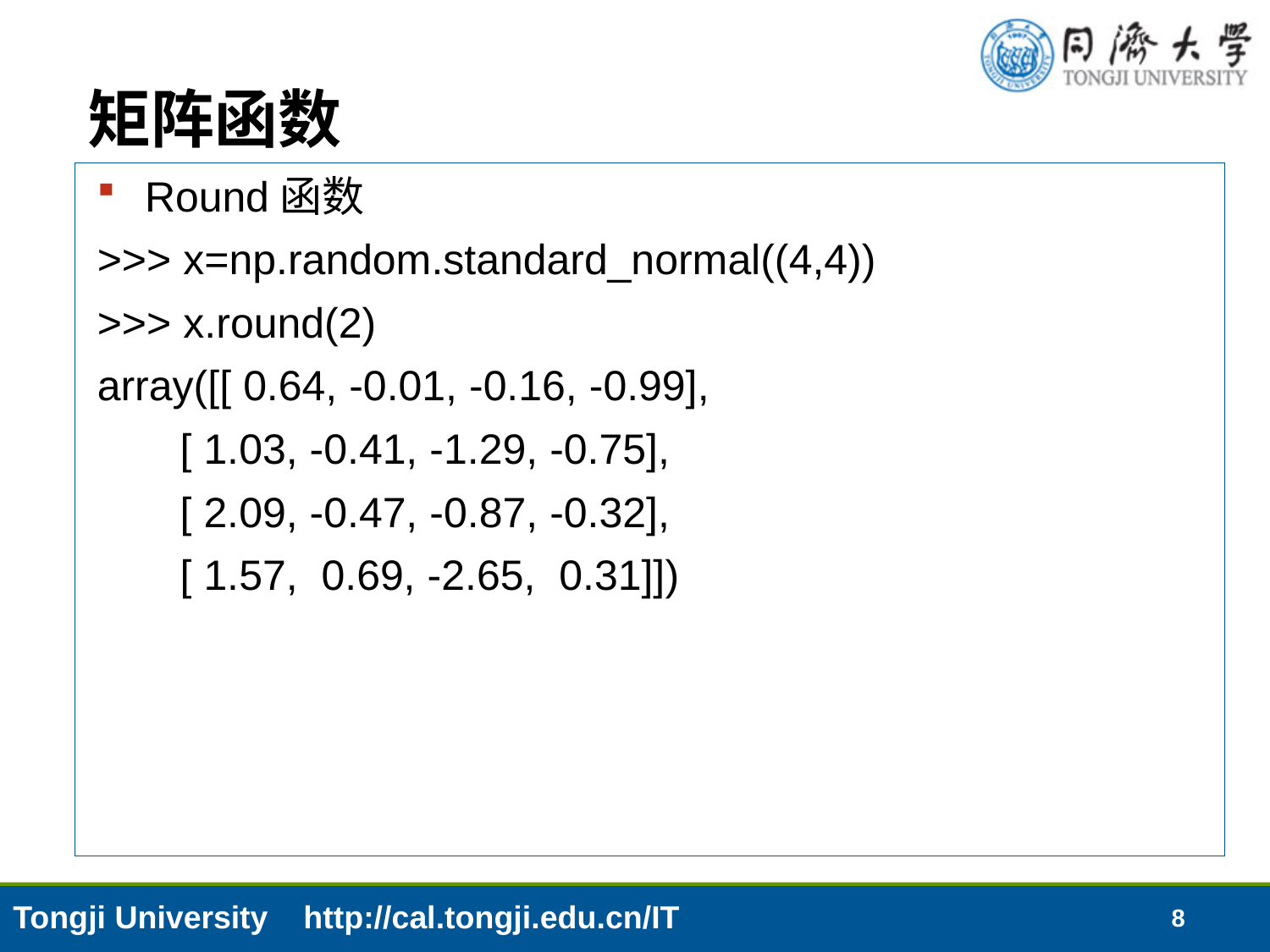

# 矩阵函数
Round函数
>>> x=np.random.standard_normal((4,4))
>>> x.round(2)
array([[ 0.64, -0.01, -0.16, -0.99],
       [ 1.03, -0.41, -1.29, -0.75],
       [ 2.09, -0.47, -0.87, -0.32],
       [ 1.57,  0.69, -2.65,  0.31]])